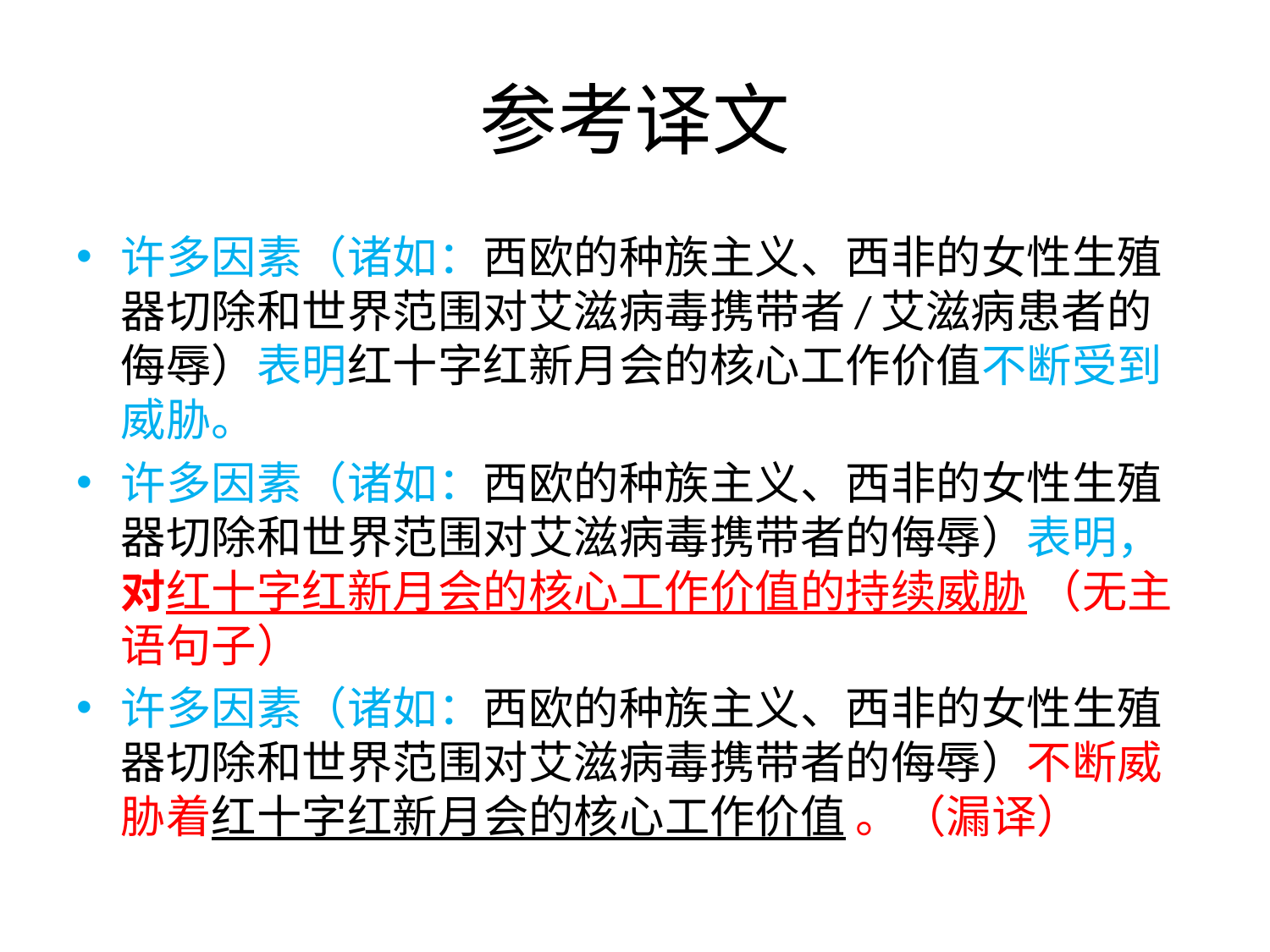

# 参考译文
许多因素（诸如：西欧的种族主义、西非的女性生殖器切除和世界范围对艾滋病毒携带者/艾滋病患者的侮辱）表明红十字红新月会的核心工作价值不断受到威胁。
许多因素（诸如：西欧的种族主义、西非的女性生殖器切除和世界范围对艾滋病毒携带者的侮辱）表明，对红十字红新月会的核心工作价值的持续威胁 （无主语句子）
许多因素（诸如：西欧的种族主义、西非的女性生殖器切除和世界范围对艾滋病毒携带者的侮辱）不断威胁着红十字红新月会的核心工作价值 。（漏译）